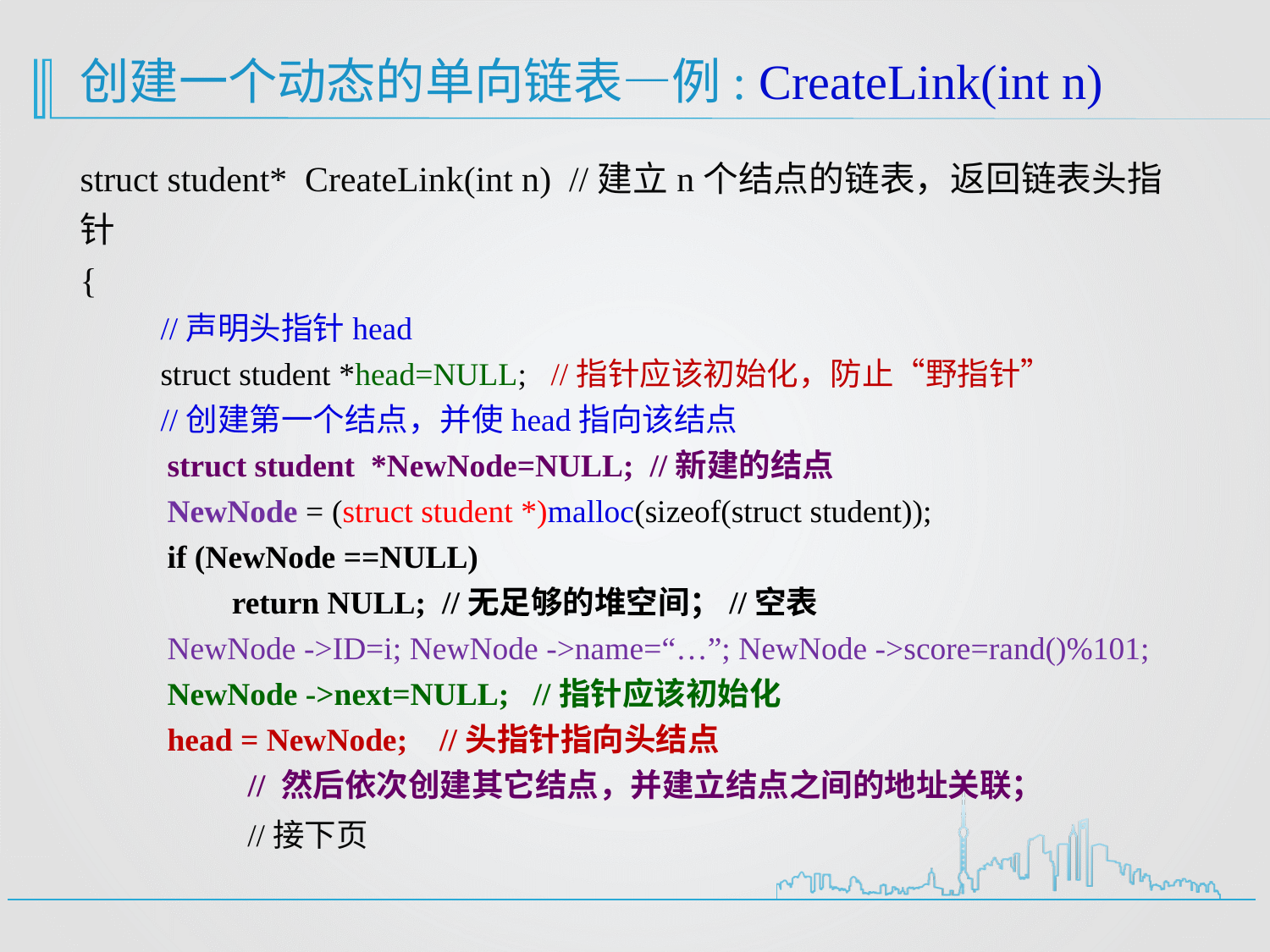

# 创建一个动态的单向链表—例: CreateLink(int n)
struct student*  CreateLink(int n)  //建立n个结点的链表，返回链表头指针
{
          //声明头指针head
          struct student *head=NULL;   //指针应该初始化，防止“野指针”
          //创建第一个结点，并使head指向该结点
struct student  *NewNode=NULL;  //新建的结点
NewNode = (struct student *)malloc(sizeof(struct student));
if (NewNode ==NULL)
        return NULL;  //无足够的堆空间；//空表
NewNode ->ID=i; NewNode ->name=“…”; NewNode ->score=rand()%101;
NewNode ->next=NULL;   //指针应该初始化
head = NewNode;    //头指针指向头结点
          // 然后依次创建其它结点，并建立结点之间的地址关联；
         //接下页